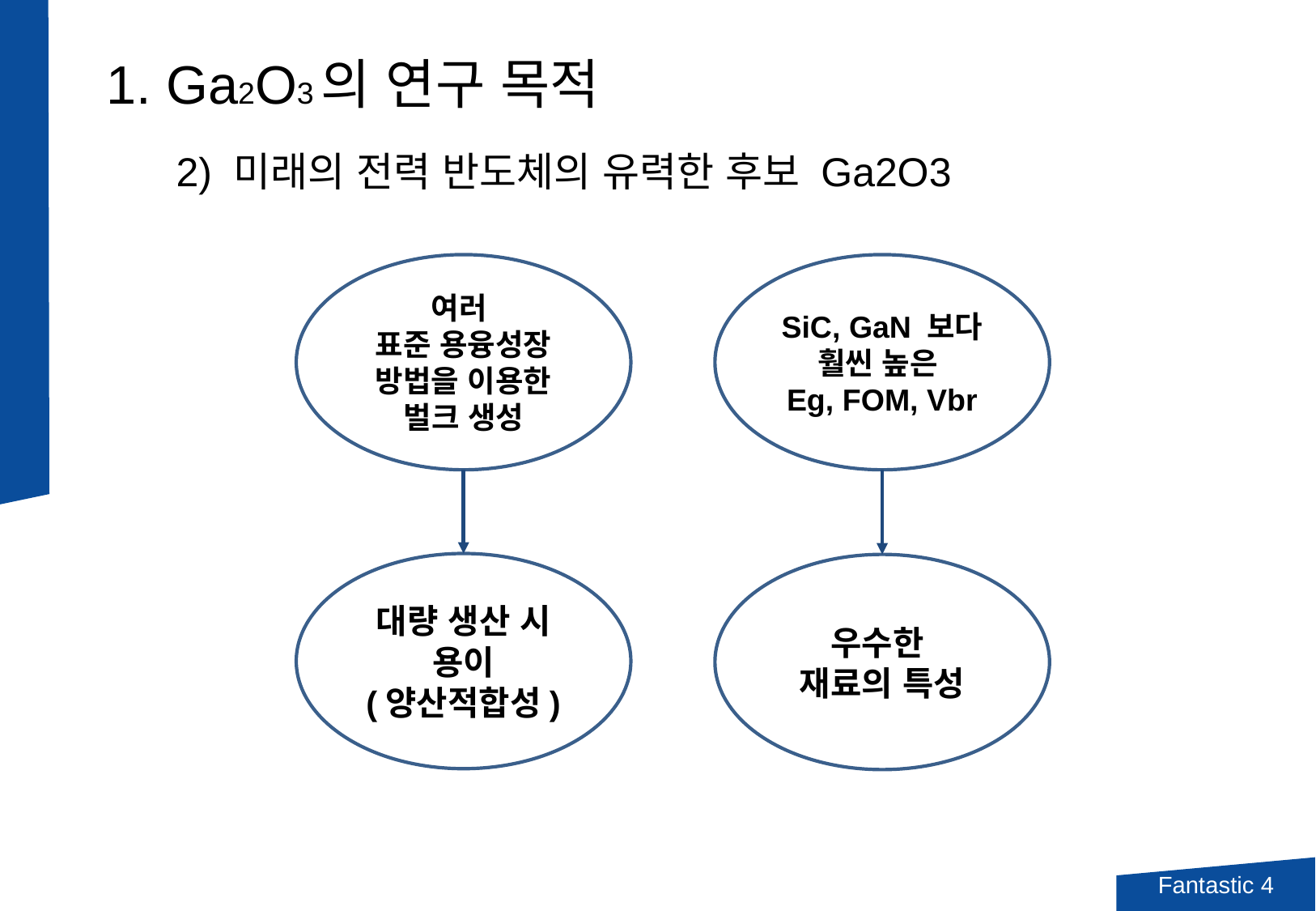

1. Ga2O3의 연구 목적
2) 미래의 전력 반도체의 유력한 후보 Ga2O3
SiC, GaN 보다 훨씬 높은
Eg, FOM, Vbr
여러
표준 용융성장 방법을 이용한 벌크 생성
대량 생산 시 용이
(양산적합성)
우수한
재료의 특성
Fantastic 4